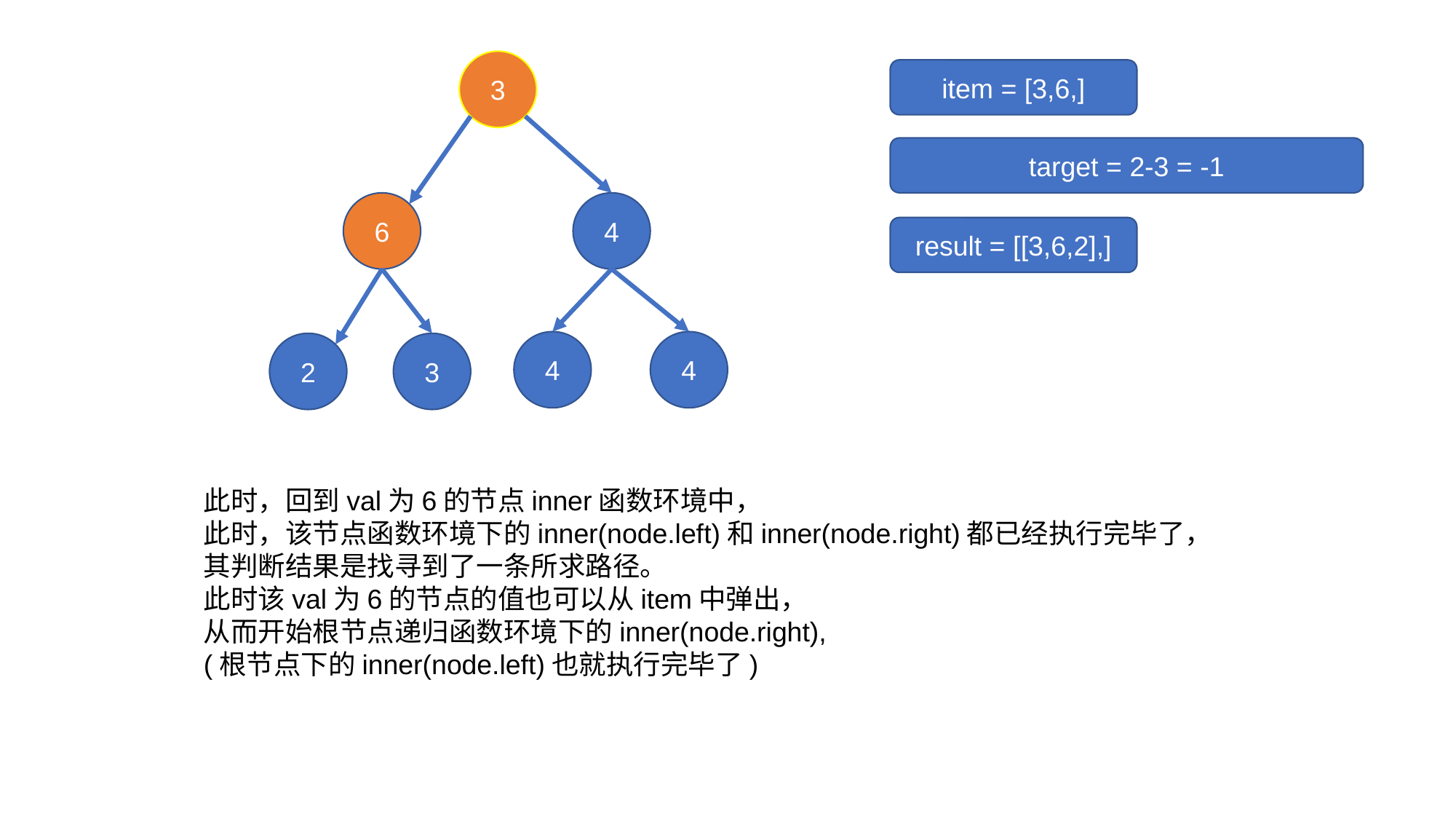

3
item = [3,6,]
target = 2-3 = -1
6
4
result = [[3,6,2],]
4
4
3
2
此时，回到val为6的节点inner函数环境中，
此时，该节点函数环境下的inner(node.left)和inner(node.right)都已经执行完毕了，
其判断结果是找寻到了一条所求路径。
此时该val为6的节点的值也可以从item中弹出，
从而开始根节点递归函数环境下的inner(node.right),
(根节点下的inner(node.left)也就执行完毕了)